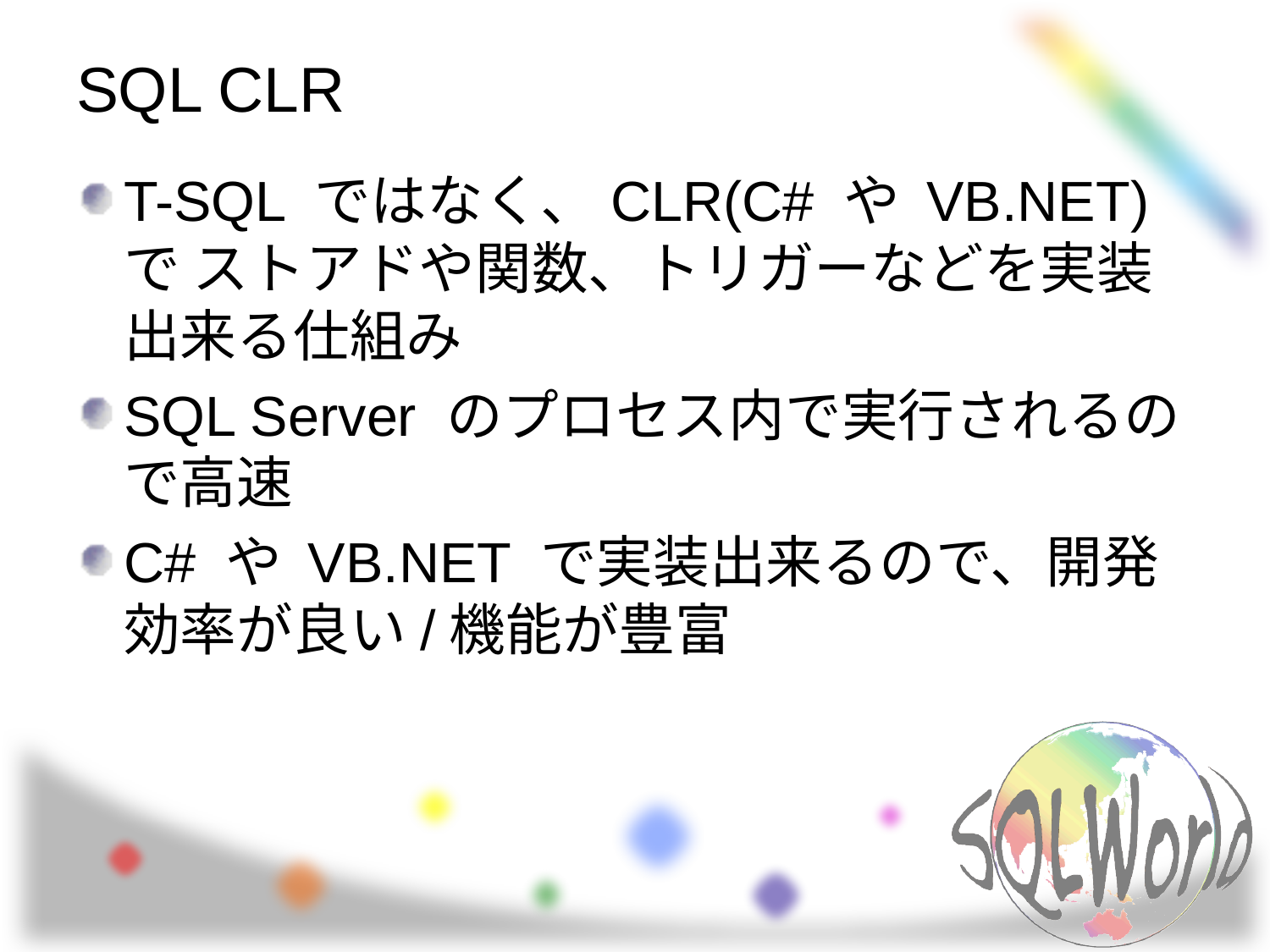

# SQL CLR
T-SQL ではなく、CLR(C# や VB.NET) で ストアドや関数、トリガーなどを実装出来る仕組み
SQL Server のプロセス内で実行されるので高速
C# や VB.NET で実装出来るので、開発効率が良い/機能が豊富